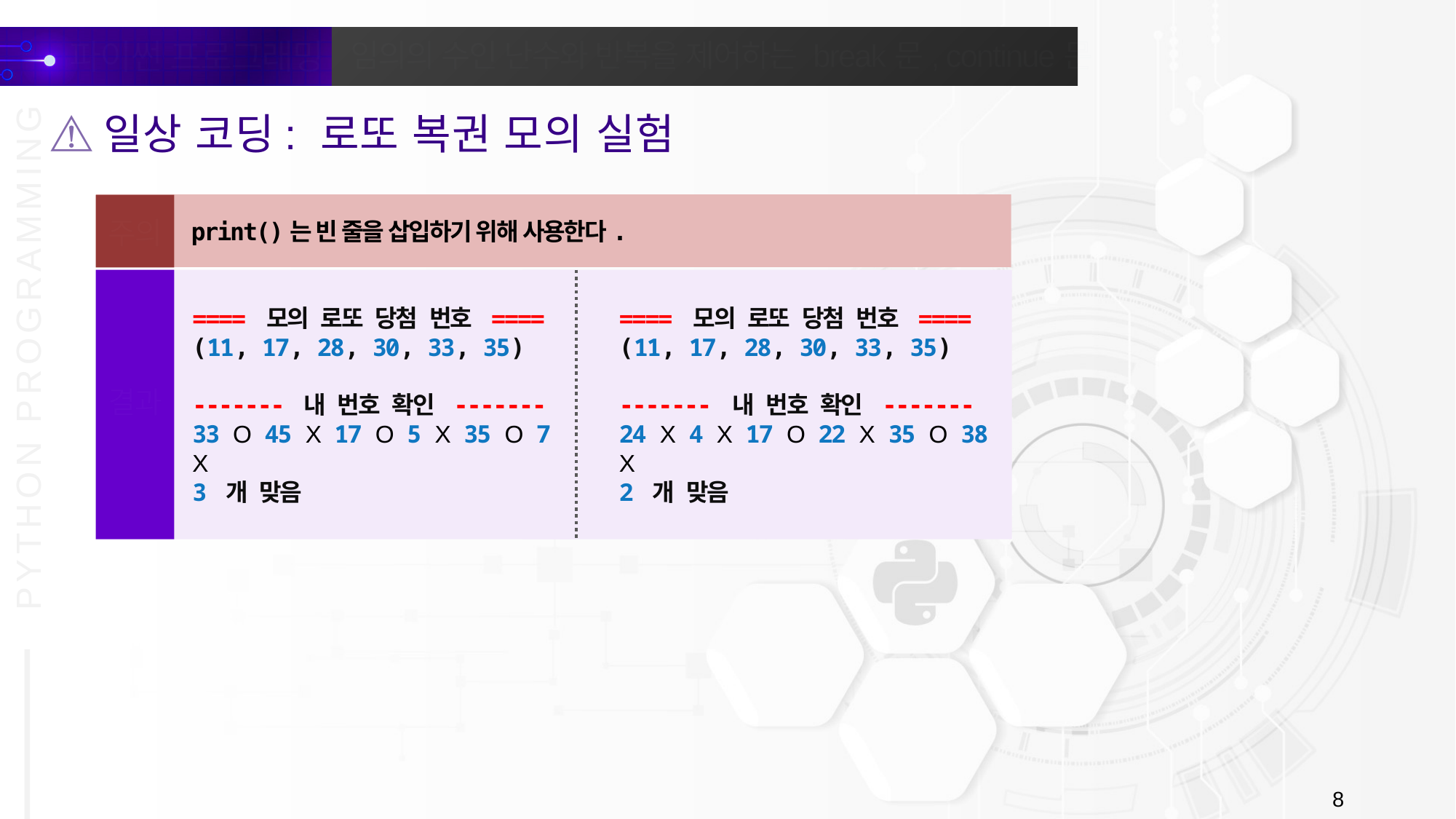

일상 코딩: 로또 복권 모의 실험
print()는 빈 줄을 삽입하기 위해 사용한다.

주의
==== 모의 로또 당첨 번호 ====
(11, 17, 28, 30, 33, 35)

------- 내 번호 확인 -------
33 O 45 X 17 O 5 X 35 O 7  X
3 개 맞음

==== 모의 로또 당첨 번호 ====
(11, 17, 28, 30, 33, 35)

------- 내 번호 확인 -------
24 X 4 X 17 O 22 X 35 O 38  X
2 개 맞음
결과
8